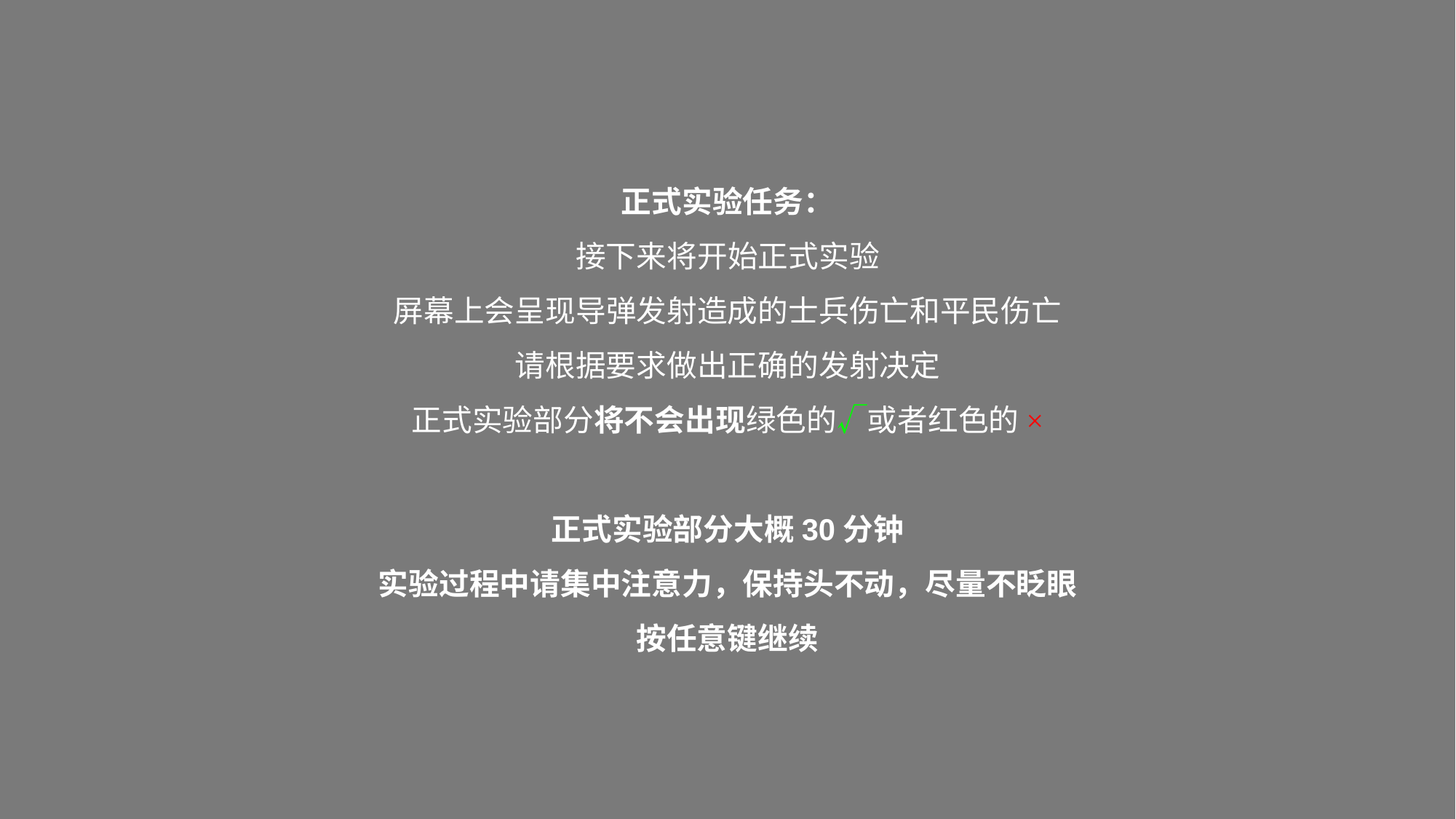

正式实验任务：
接下来将开始正式实验
屏幕上会呈现导弹发射造成的士兵伤亡和平民伤亡
请根据要求做出正确的发射决定
正式实验部分将不会出现绿色的√或者红色的×

正式实验部分大概30分钟
实验过程中请集中注意力，保持头不动，尽量不眨眼
按任意键继续